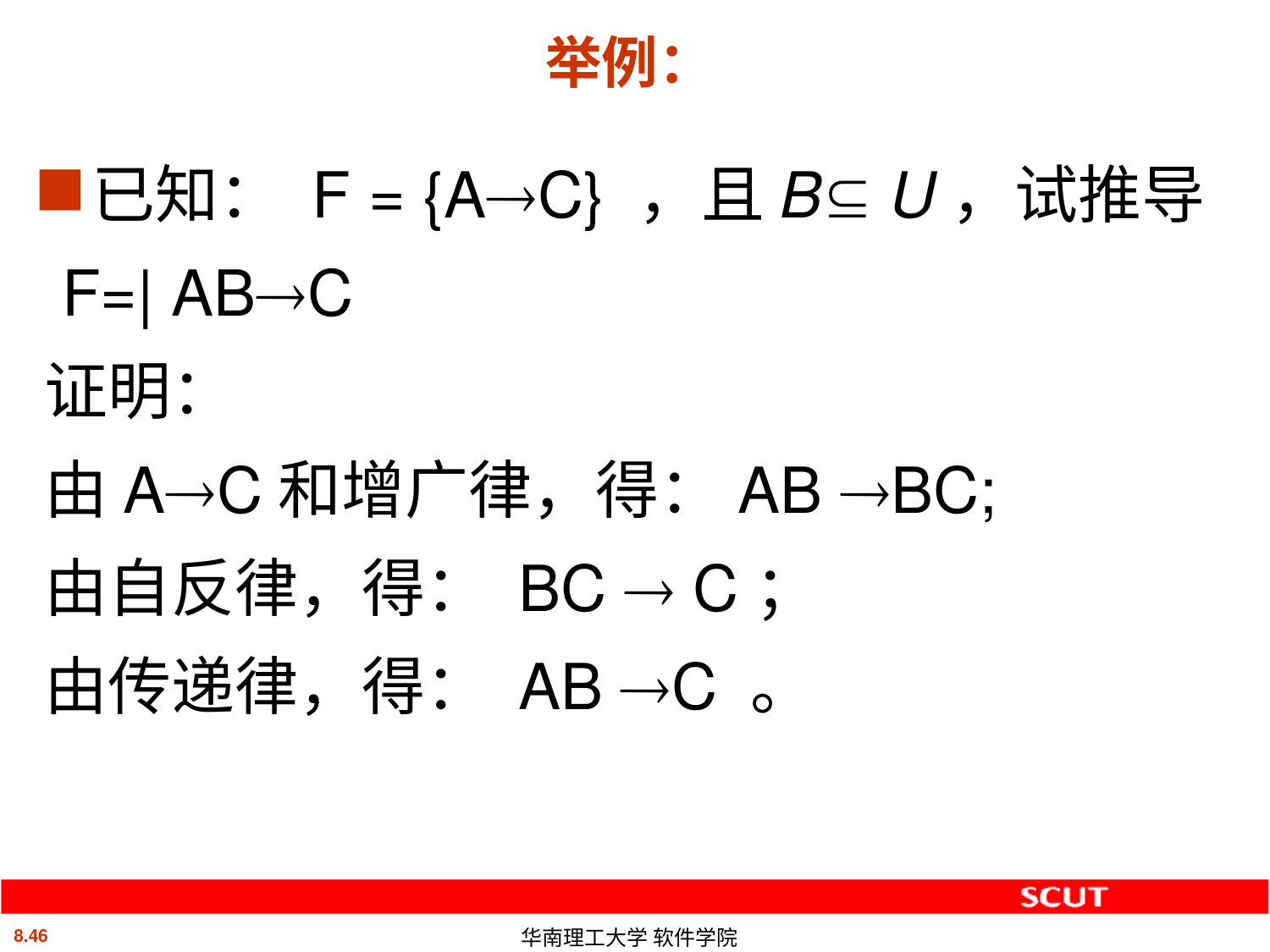

# 举例：
已知： F = {A→C} ，且B⊆ U，试推导
 F=| AB→C
证明：
由A→C和增广律，得：AB →BC;
由自反律，得： BC → C；
由传递律，得： AB →C 。